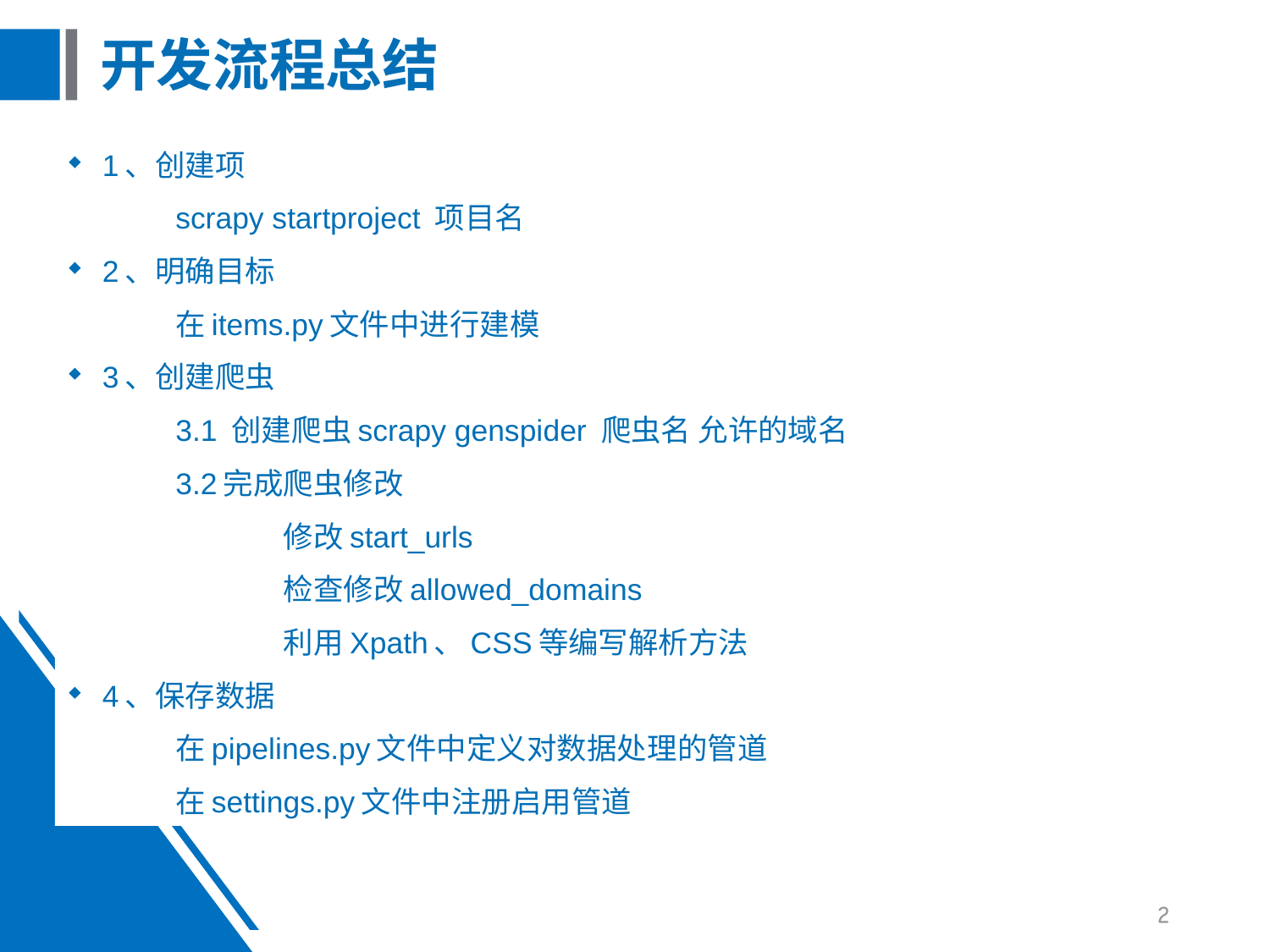

# 开发流程总结
1、创建项
	scrapy startproject 项目名
2、明确目标
	在items.py文件中进行建模
3、创建爬虫
	3.1 创建爬虫scrapy genspider 爬虫名 允许的域名
	3.2完成爬虫修改
		修改start_urls
		检查修改allowed_domains
		利用Xpath、CSS等编写解析方法
4、保存数据
	在pipelines.py文件中定义对数据处理的管道
	在settings.py文件中注册启用管道

2